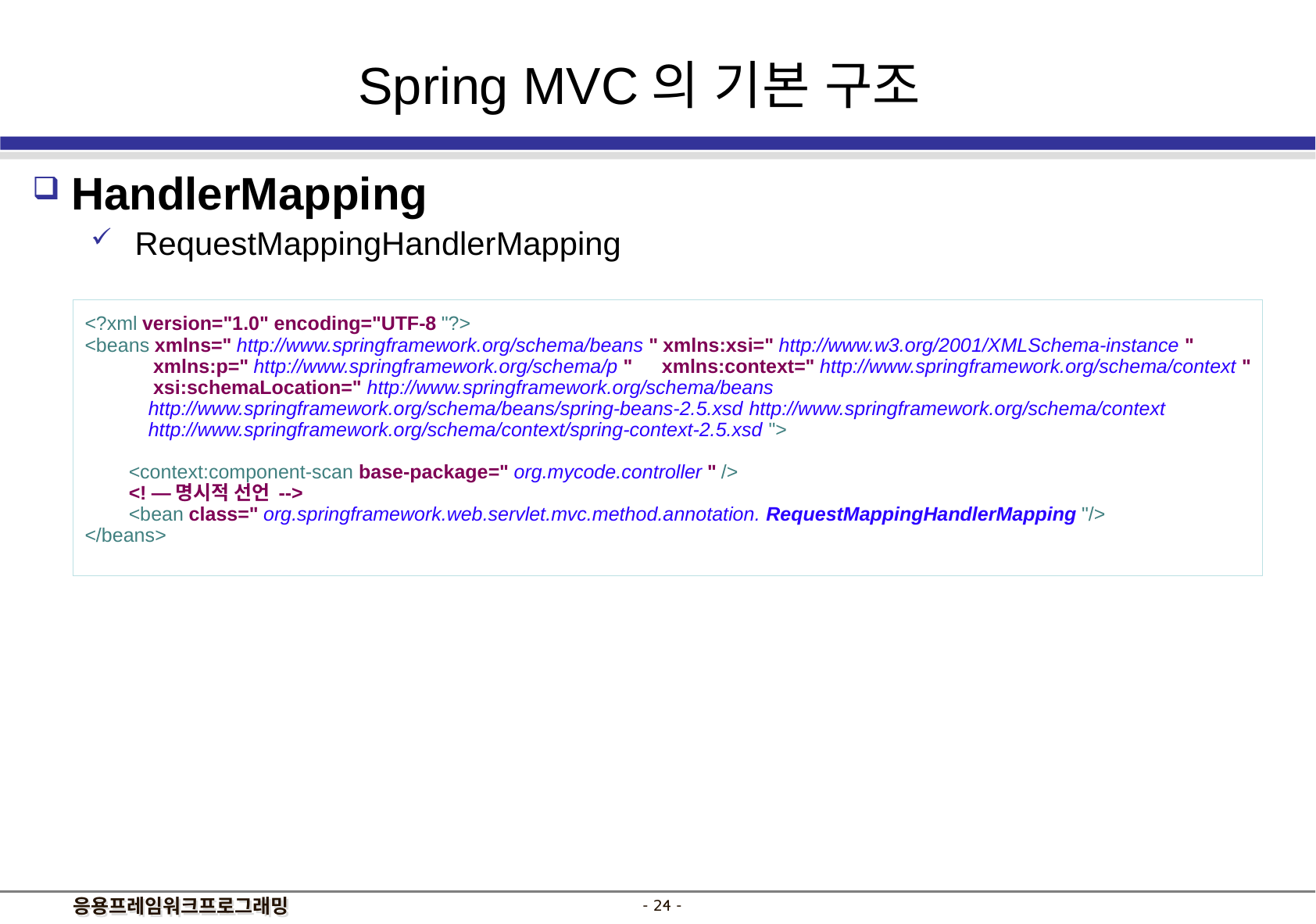

Spring MVC의 기본 구조
 HandlerMapping
RequestMappingHandlerMapping
<?xml version="1.0" encoding="UTF-8 "?>
<beans xmlns=" http://www.springframework.org/schema/beans " xmlns:xsi=" http://www.w3.org/2001/XMLSchema-instance "
				xmlns:p=" http://www.springframework.org/schema/p "      xmlns:context=" http://www.springframework.org/schema/context "
				xsi:schemaLocation=" http://www.springframework.org/schema/beans
			http://www.springframework.org/schema/beans/spring-beans-2.5.xsd http://www.springframework.org/schema/context
			http://www.springframework.org/schema/context/spring-context-2.5.xsd ">

		<context:component-scan base-package=" org.mycode.controller " />
		<! —명시적 선언 -->
		<bean class=" org.springframework.web.servlet.mvc.method.annotation. RequestMappingHandlerMapping "/>
</beans>

- 24 -